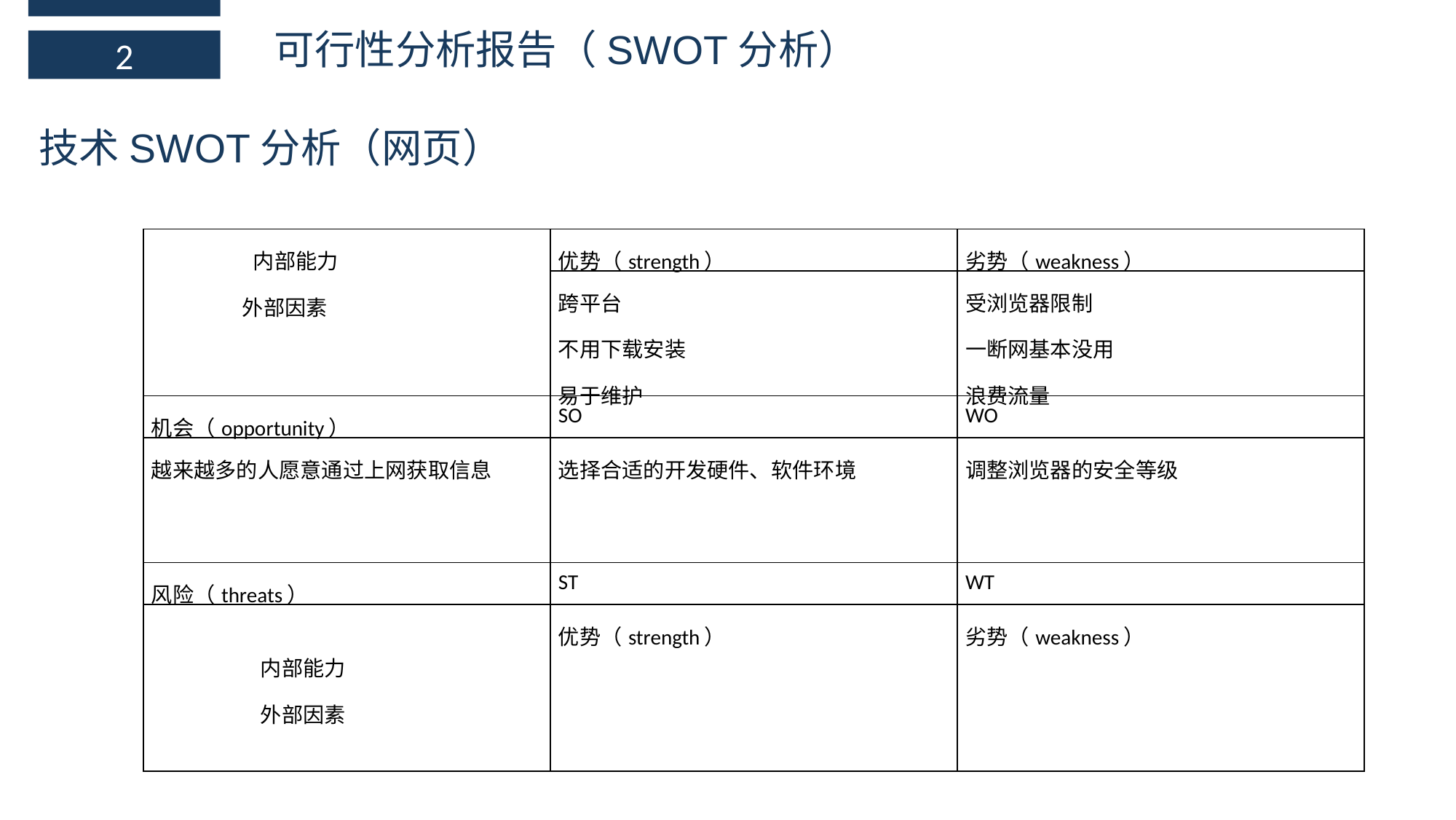

可行性分析报告（SWOT分析）
2
技术SWOT分析（网页）
| 内部能力 外部因素 | 优势（strength） | 劣势（weakness） |
| --- | --- | --- |
|  | 跨平台 不用下载安装 易于维护 | 受浏览器限制 一断网基本没用 浪费流量 |
| 机会（opportunity） | SO | WO |
| 越来越多的人愿意通过上网获取信息 | 选择合适的开发硬件、软件环境 | 调整浏览器的安全等级 |
| 风险（threats） | ST | WT |
| 内部能力 外部因素 | 优势（strength） | 劣势（weakness） |